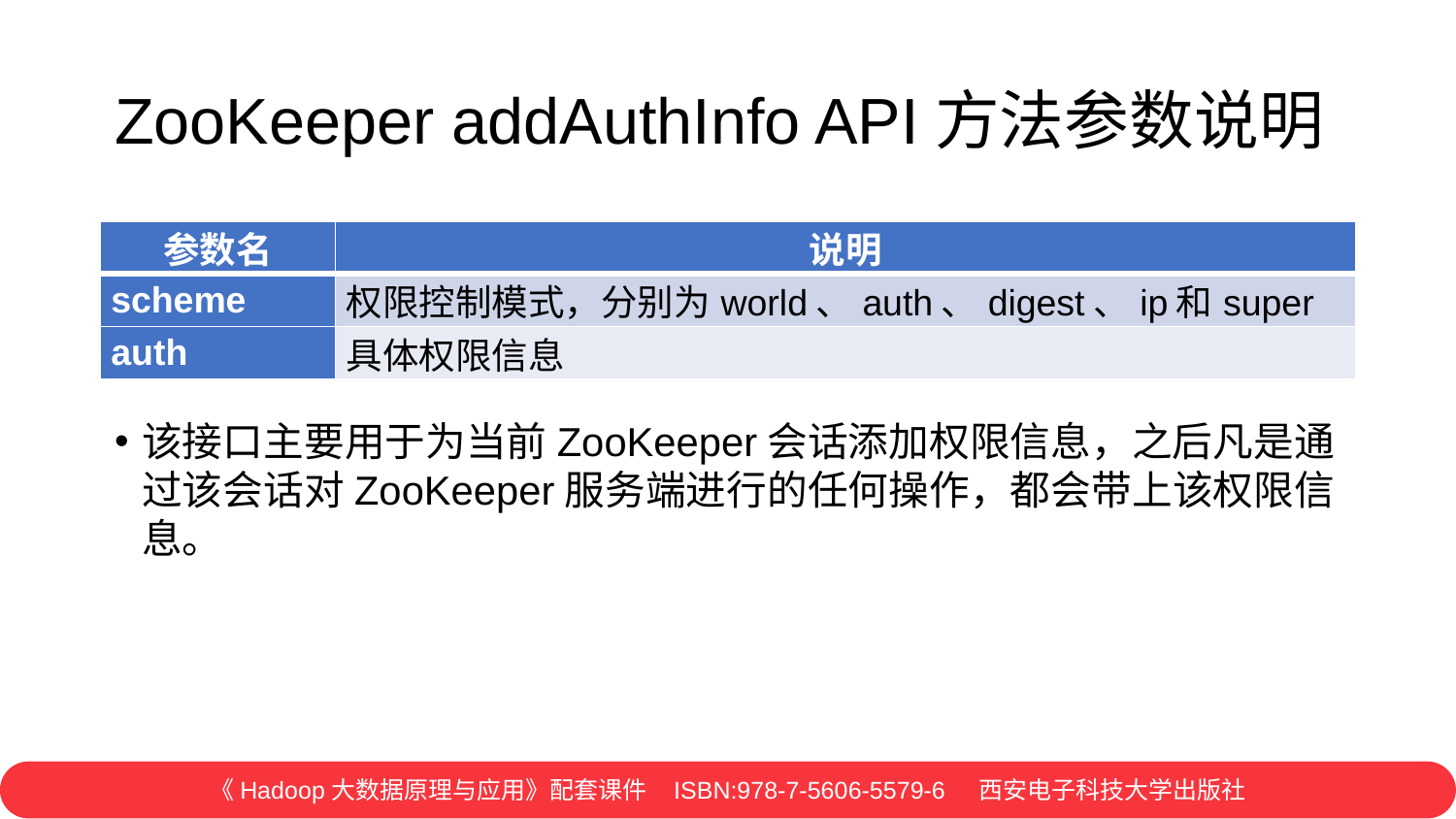

# ZooKeeper addAuthInfo API方法参数说明

该接口主要用于为当前ZooKeeper会话添加权限信息，之后凡是通过该会话对ZooKeeper服务端进行的任何操作，都会带上该权限信息。
| 参数名 | 说明 |
| --- | --- |
| scheme | 权限控制模式，分别为world、auth、digest、ip和super |
| auth | 具体权限信息 |